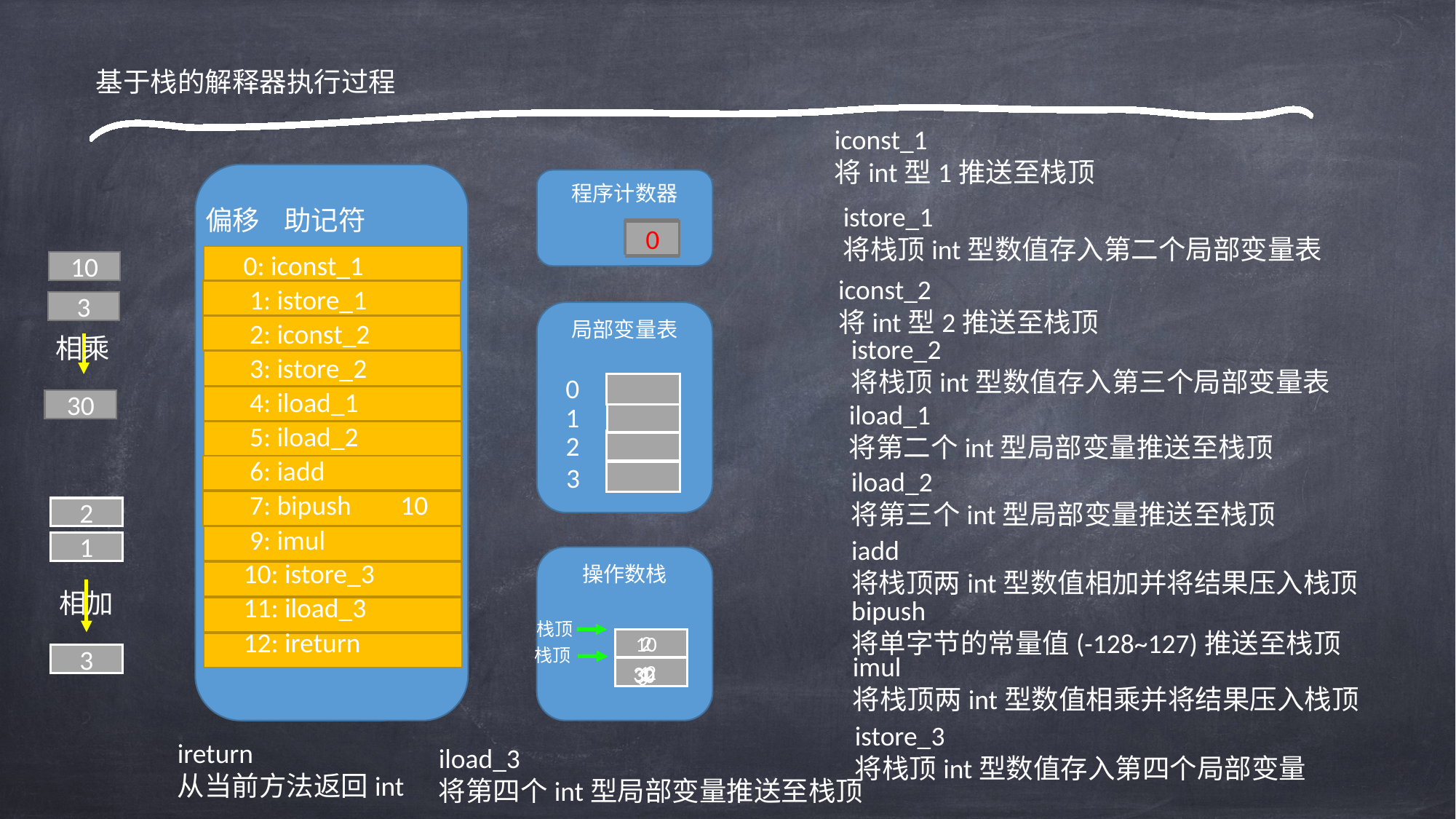

基于栈的解释器执行过程

iconst_1
将int型1推送至栈顶

偏移
助记符
程序计数器
istore_1
将栈顶int型数值存入第二个局部变量表
0
5
4
2
3
6
1
0
7
10
9
11
12
0: iconst_1
 1: istore_1
 2: iconst_2
 3: istore_2
 4: iload_1
 5: iload_2
 6: iadd
 7: bipush        10
 9: imul
10: istore_3
11: iload_3
12: ireturn

10
iconst_2
将int型2推送至栈顶

3
局部变量表
0

1

2

3

相乘
istore_2
将栈顶int型数值存入第三个局部变量表

30
iload_1
将第二个int型局部变量推送至栈顶

iload_2
将第三个int型局部变量推送至栈顶

2

iadd
将栈顶两int型数值相加并将结果压入栈顶
1
操作数栈

相加
bipush
将单字节的常量值(-128~127)推送至栈顶

栈顶
2
10

栈顶
imul
将栈顶两int型数值相乘并将结果压入栈顶
3
2
1
1
30
30
3
istore_3
将栈顶int型数值存入第四个局部变量
ireturn
从当前方法返回int
iload_3
将第四个int型局部变量推送至栈顶